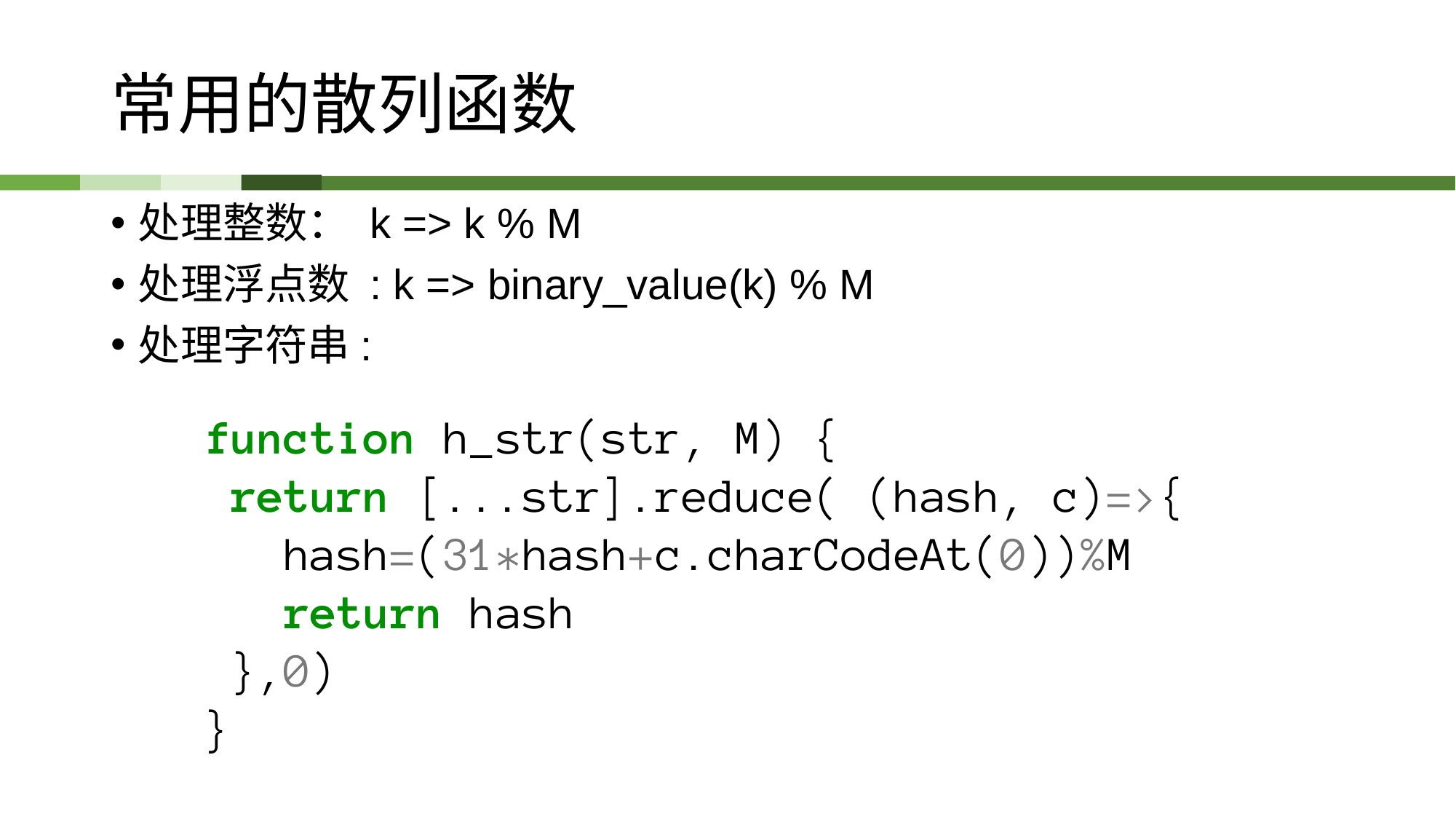

# 常用的散列函数
处理整数： k => k % M
处理浮点数 : k => binary_value(k) % M
处理字符串:
function h_str(str, M) {
 return [...str].reduce( (hash, c)=>{
   hash=(31*hash+c.charCodeAt(0))%M
   return hash
 },0)
}